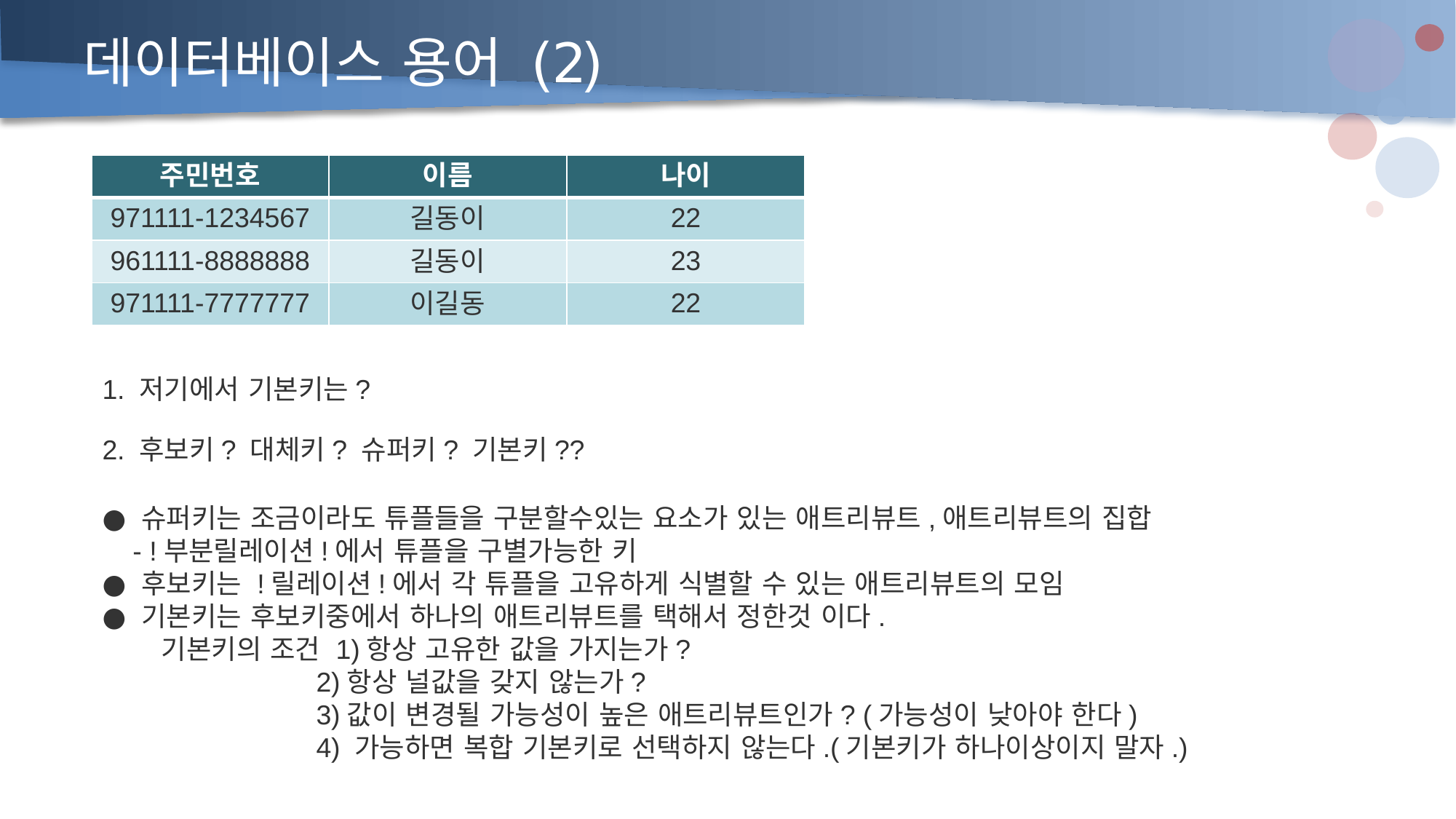

데이터베이스 용어 (2)
| 주민번호 | 이름 | 나이 |
| --- | --- | --- |
| 971111-1234567 | 길동이 | 22 |
| 961111-8888888 | 길동이 | 23 |
| 971111-7777777 | 이길동 | 22 |
1. 저기에서 기본키는?
2. 후보키? 대체키? 슈퍼키? 기본키??
● 슈퍼키는 조금이라도 튜플들을 구분할수있는 요소가 있는 애트리뷰트,애트리뷰트의 집합
    - !부분릴레이션!에서 튜플을 구별가능한 키
● 후보키는 !릴레이션!에서 각 튜플을 고유하게 식별할 수 있는 애트리뷰트의 모임
● 기본키는 후보키중에서 하나의 애트리뷰트를 택해서 정한것 이다.
      기본키의 조건 1)항상 고유한 값을 가지는가?
                            2)항상 널값을 갖지 않는가?
                            3)값이 변경될 가능성이 높은 애트리뷰트인가? (가능성이 낮아야 한다)
                            4) 가능하면 복합 기본키로 선택하지 않는다.(기본키가 하나이상이지 말자.)